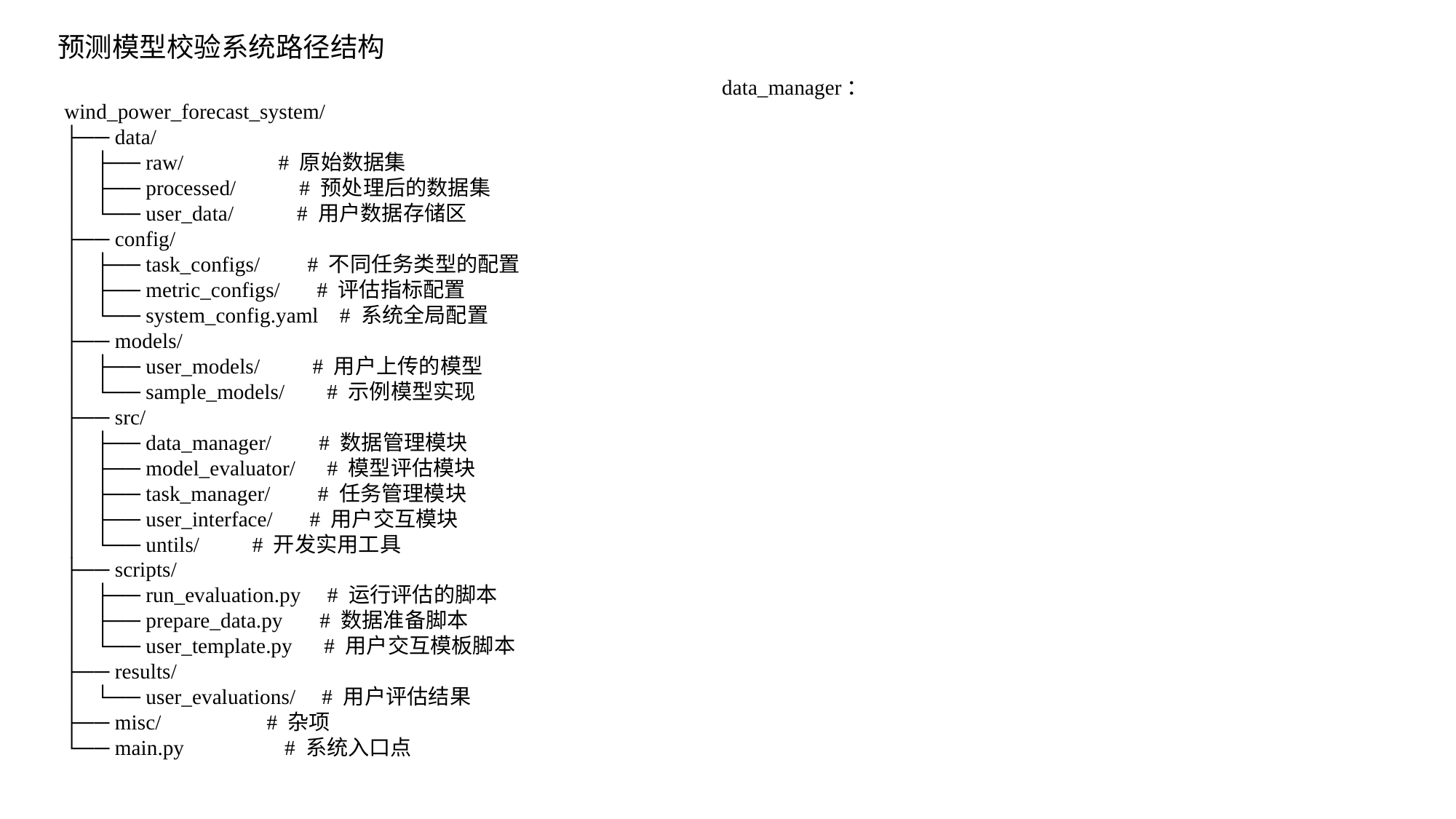

预测模型校验系统路径结构
data_manager：
wind_power_forecast_system/
├── data/
│   ├── raw/                  # 原始数据集
│   ├── processed/            # 预处理后的数据集
│   └── user_data/            # 用户数据存储区
├── config/
│   ├── task_configs/         # 不同任务类型的配置
│   ├── metric_configs/       # 评估指标配置
│   └── system_config.yaml    # 系统全局配置
├── models/
│   ├── user_models/          # 用户上传的模型
│   └── sample_models/        # 示例模型实现
├── src/
│   ├── data_manager/         # 数据管理模块
│   ├── model_evaluator/      # 模型评估模块
│   ├── task_manager/         # 任务管理模块
│   ├── user_interface/       # 用户交互模块
│   └── untils/          # 开发实用工具
├── scripts/
│   ├── run_evaluation.py     # 运行评估的脚本
│   ├── prepare_data.py       # 数据准备脚本
│   └── user_template.py      # 用户交互模板脚本
├── results/
│   └── user_evaluations/     # 用户评估结果
├── misc/                    # 杂项
└── main.py                   # 系统入口点